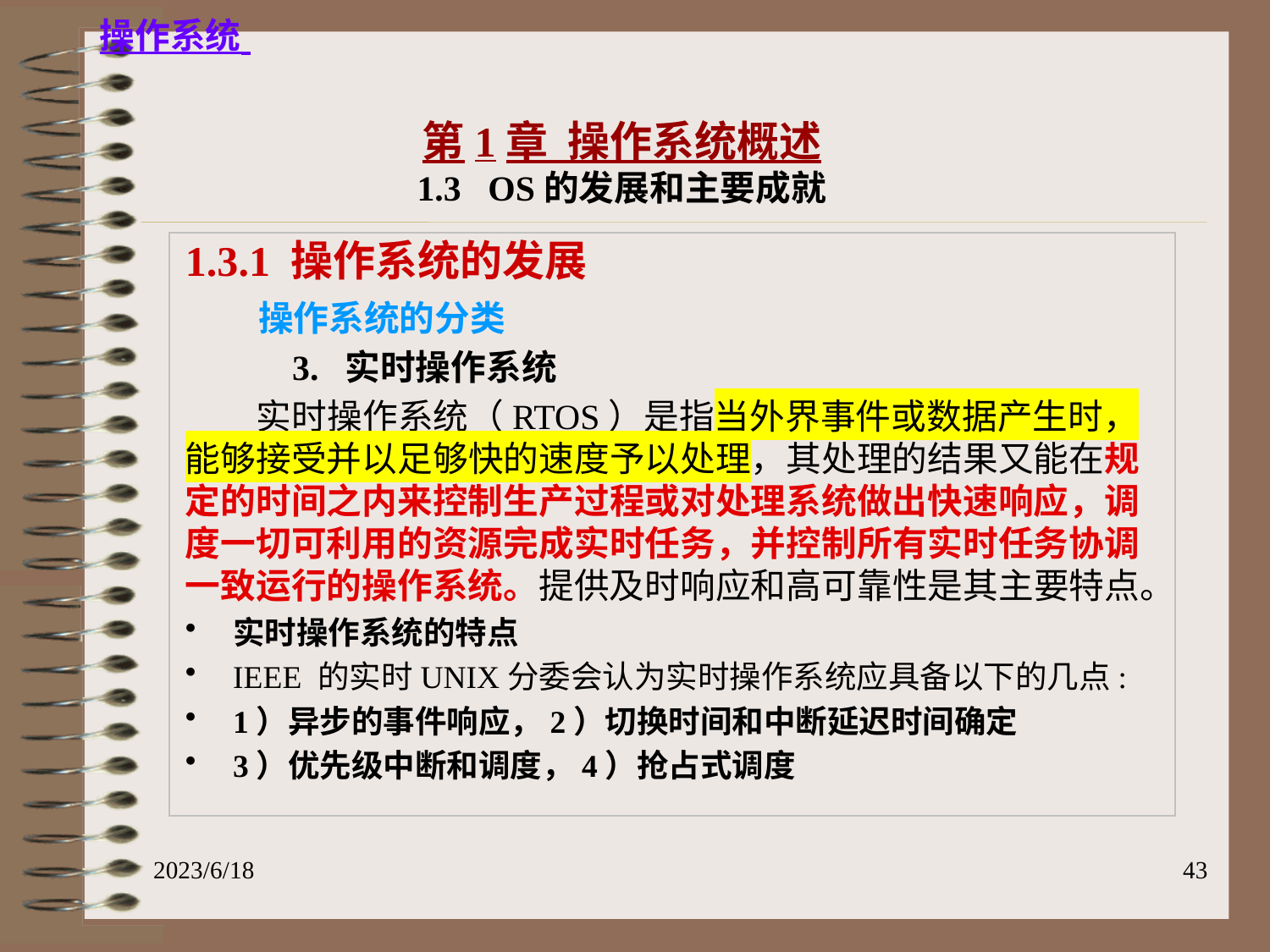

第1章  操作系统概述
1.3   OS的发展和主要成就
1.3.1 操作系统的发展
        操作系统的分类
            3.  实时操作系统
        实时操作系统（RTOS）是指当外界事件或数据产生时，能够接受并以足够快的速度予以处理，其处理的结果又能在规定的时间之内来控制生产过程或对处理系统做出快速响应，调度一切可利用的资源完成实时任务，并控制所有实时任务协调一致运行的操作系统。提供及时响应和高可靠性是其主要特点。
实时操作系统的特点
IEEE 的实时UNIX分委会认为实时操作系统应具备以下的几点:
1）异步的事件响应，2）切换时间和中断延迟时间确定
3）优先级中断和调度，4）抢占式调度

2023/6/18
43